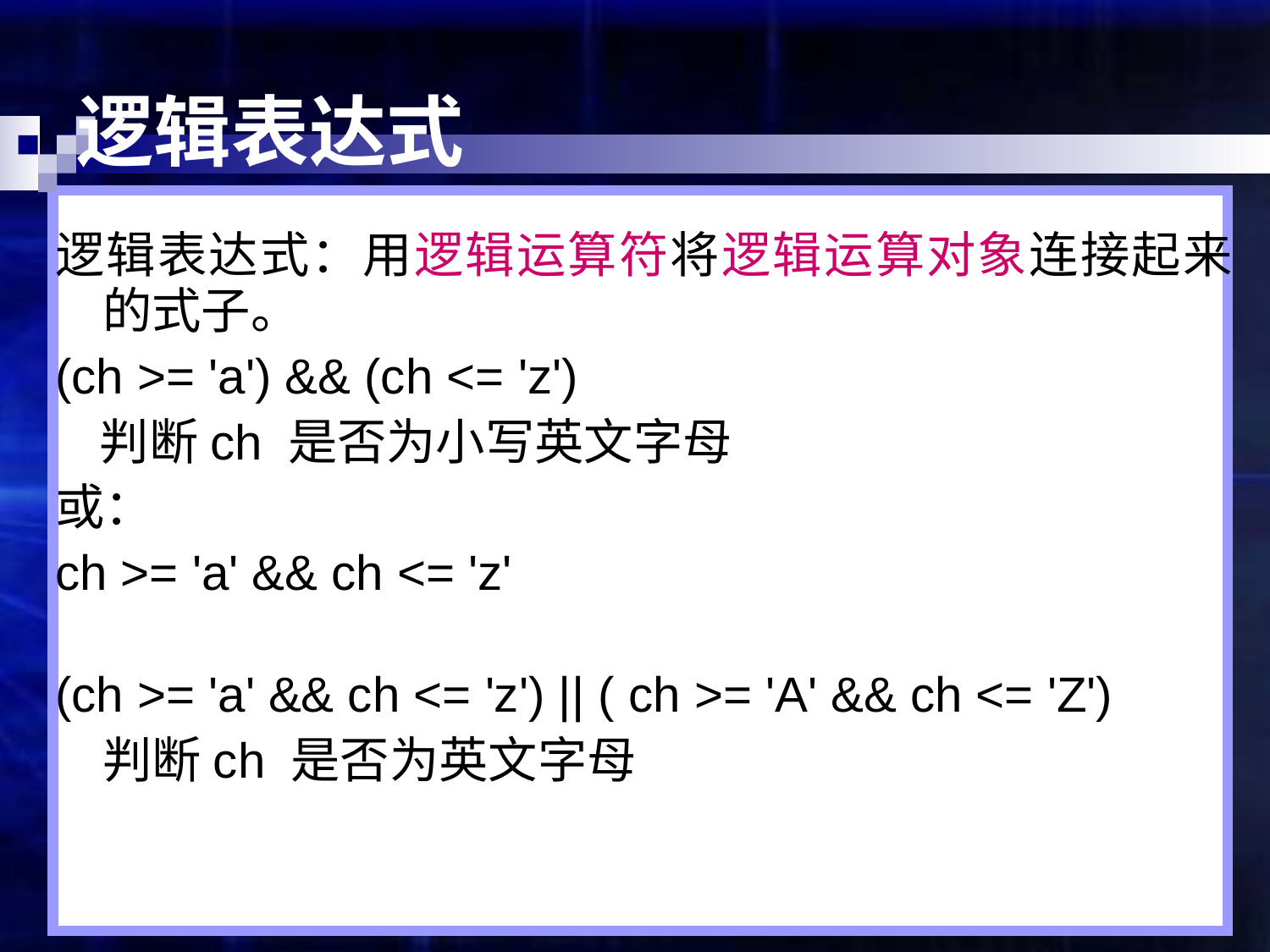

# 逻辑表达式
逻辑表达式：用逻辑运算符将逻辑运算对象连接起来的式子。
(ch >= 'a') && (ch <= 'z')
   判断ch 是否为小写英文字母
或：
ch >= 'a' && ch <= 'z'

(ch >= 'a' && ch <= 'z') || ( ch >= 'A' && ch <= 'Z')
 	判断ch 是否为英文字母